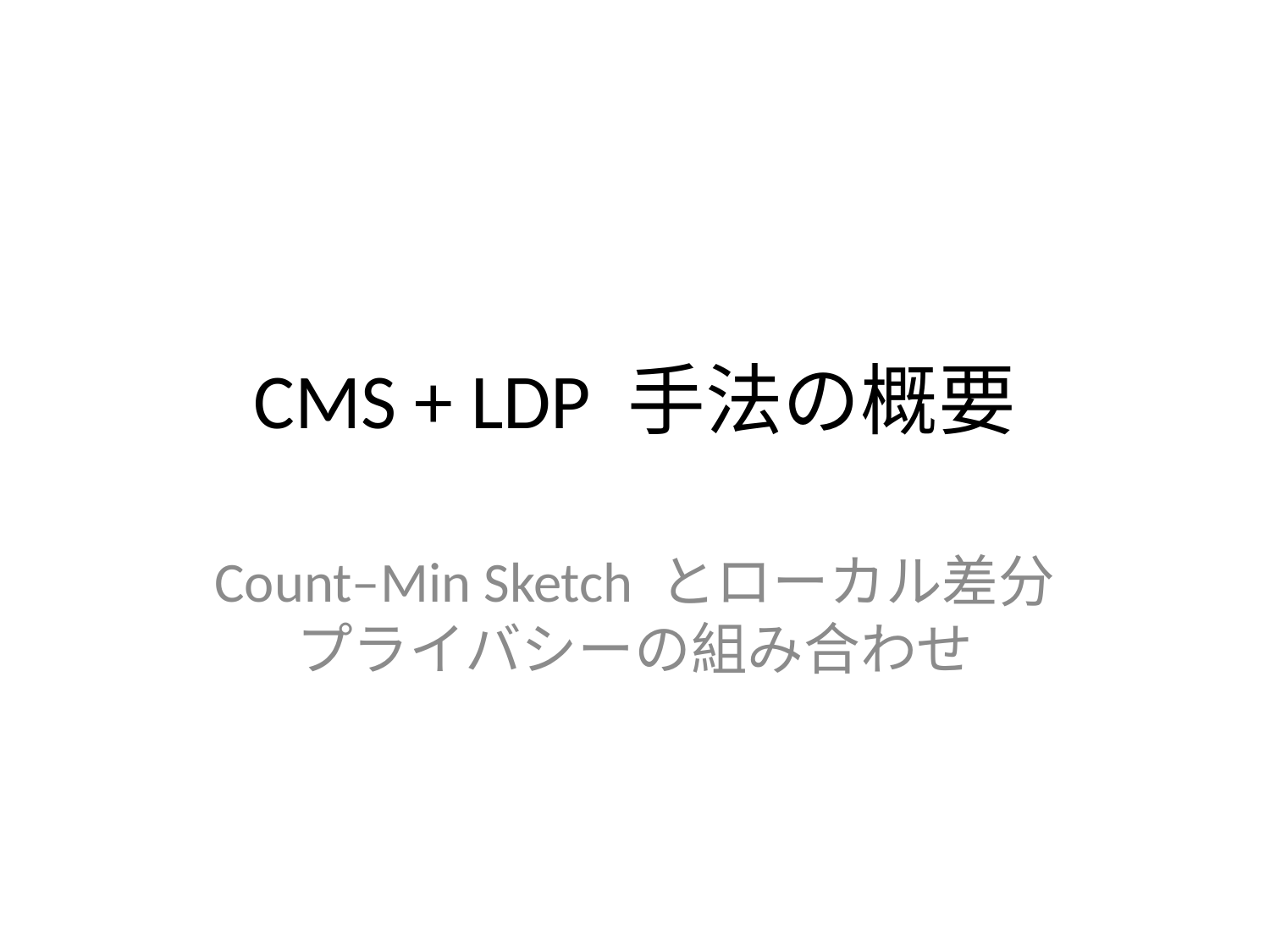

# CMS + LDP 手法の概要
Count–Min Sketch とローカル差分プライバシーの組み合わせ